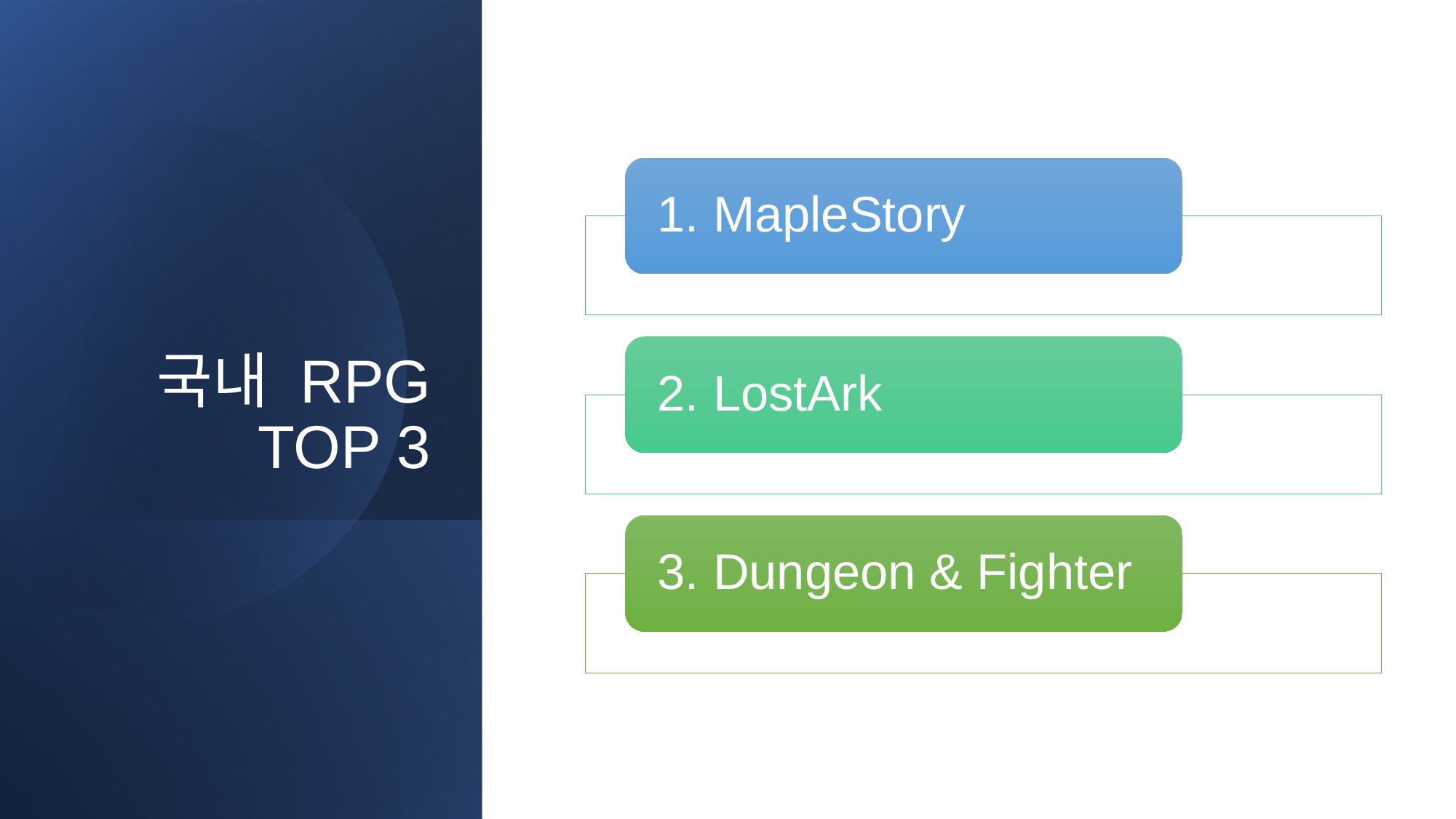

1. MapleStory
2. LostArk
3. Dungeon & Fighter

# 국내 RPG TOP 3